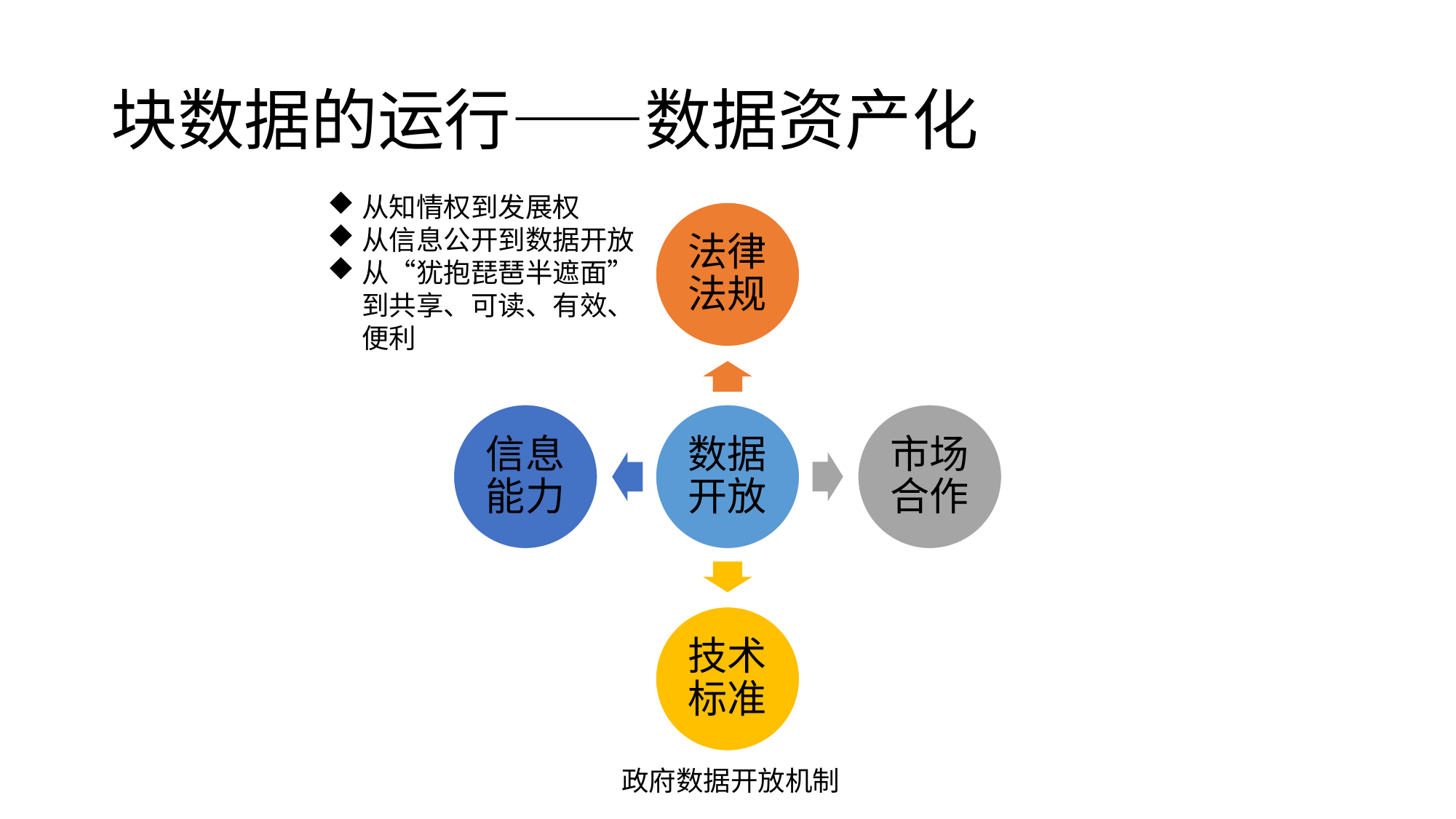

# 块数据的运行——数据资产化
从知情权到发展权
从信息公开到数据开放
从“犹抱琵琶半遮面”到共享、可读、有效、便利
数据开放

法律法规

市场合作

技术标准

信息能力
政府数据开放机制